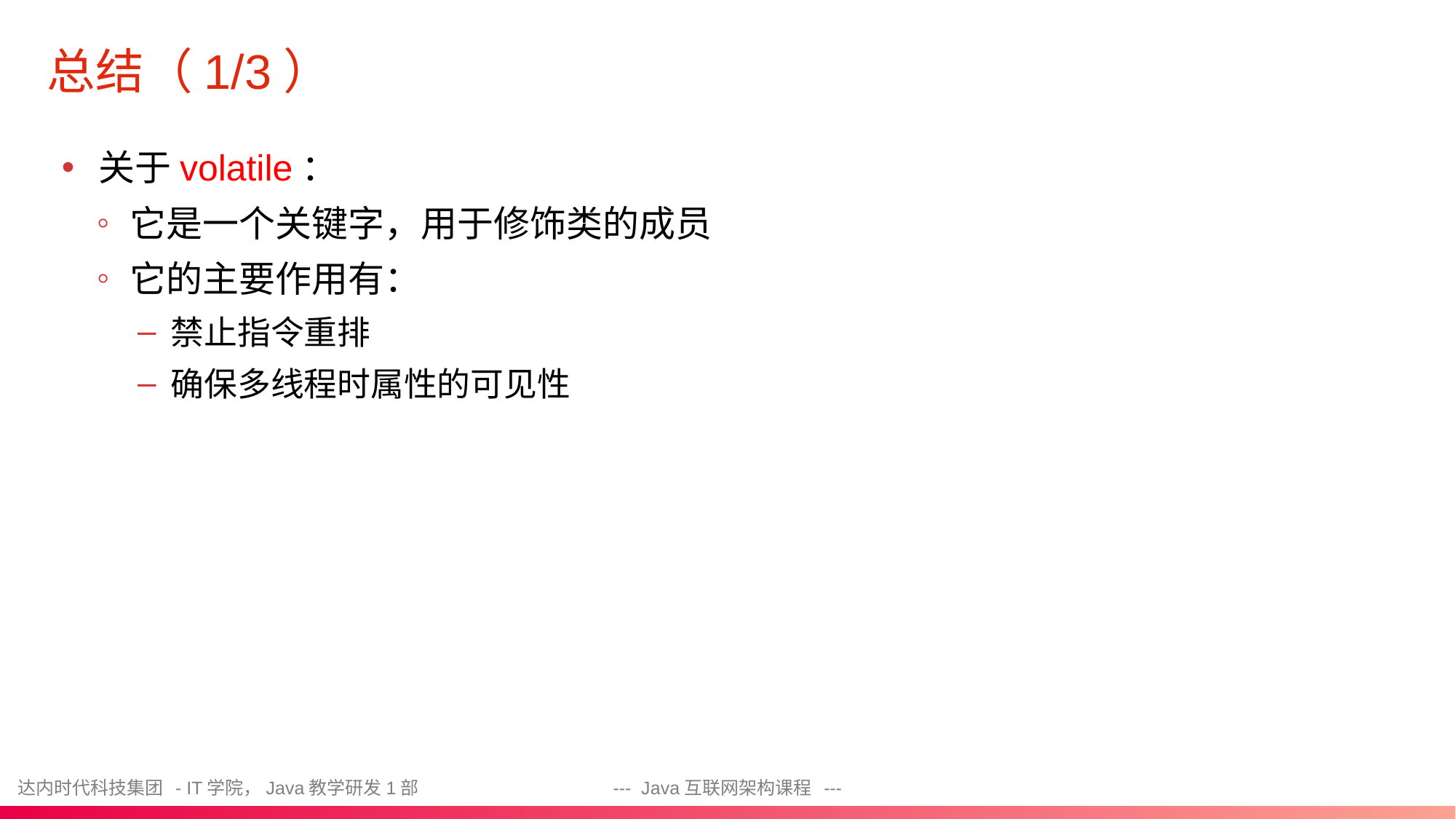

# 总结（1/3）
关于volatile：
它是一个关键字，用于修饰类的成员
它的主要作用有：
禁止指令重排
确保多线程时属性的可见性